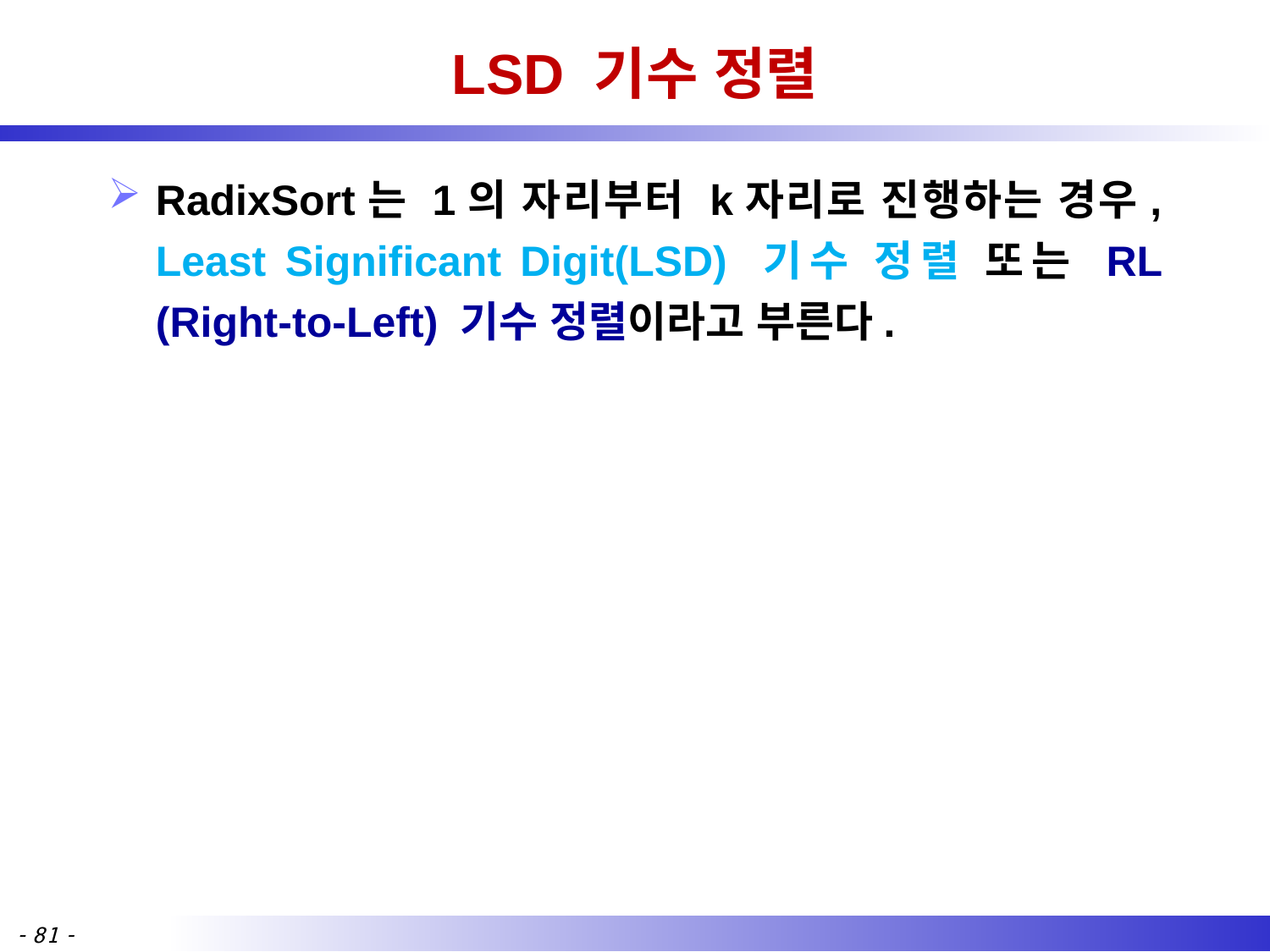

# LSD 기수 정렬
RadixSort는 1의 자리부터 k자리로 진행하는 경우, Least Significant Digit(LSD) 기수 정렬 또는 RL (Right-to-Left) 기수 정렬이라고 부른다.
- 81 -